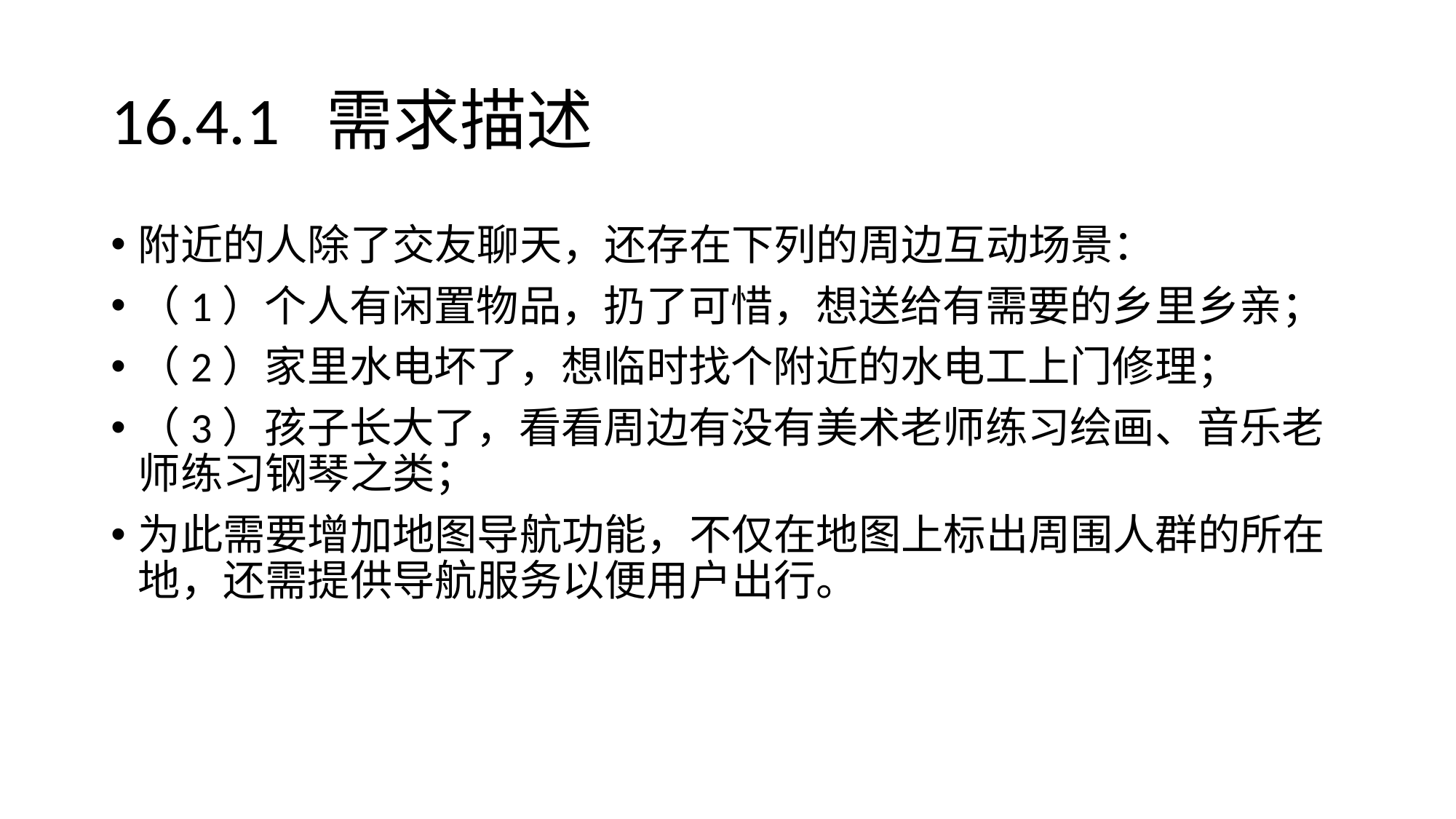

# 16.4.1  需求描述
附近的人除了交友聊天，还存在下列的周边互动场景：
（1）个人有闲置物品，扔了可惜，想送给有需要的乡里乡亲；
（2）家里水电坏了，想临时找个附近的水电工上门修理；
（3）孩子长大了，看看周边有没有美术老师练习绘画、音乐老师练习钢琴之类；
为此需要增加地图导航功能，不仅在地图上标出周围人群的所在地，还需提供导航服务以便用户出行。